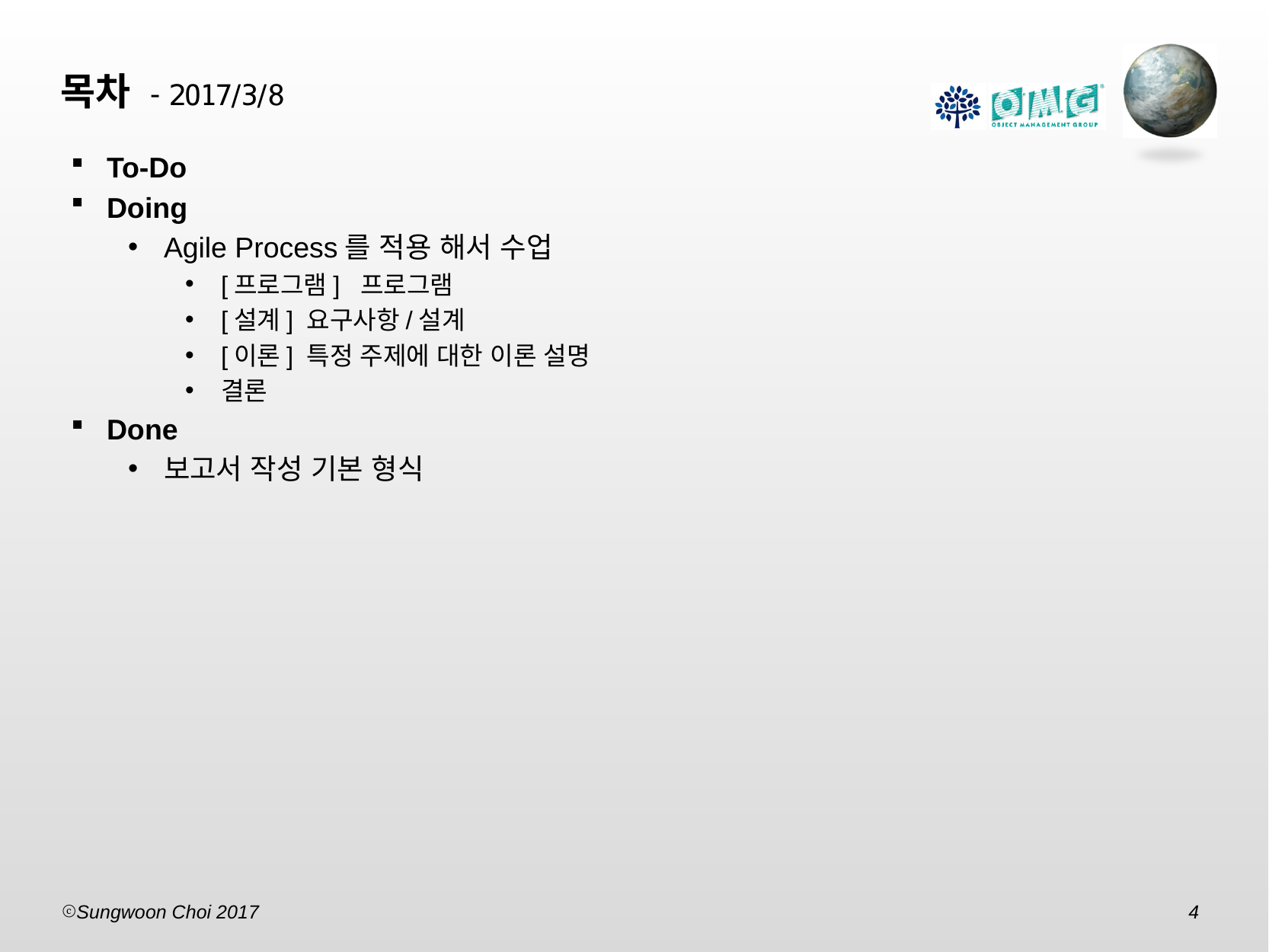

# 3/8
To-Do
Doing
Agile Process를 적용 해서 수업
[프로그램]  프로그램
[설계] 요구사항/설계
[이론] 특정 주제에 대한 이론 설명
결론
Done
보고서 작성 기본 형식

Sungwoon Choi 2017
4